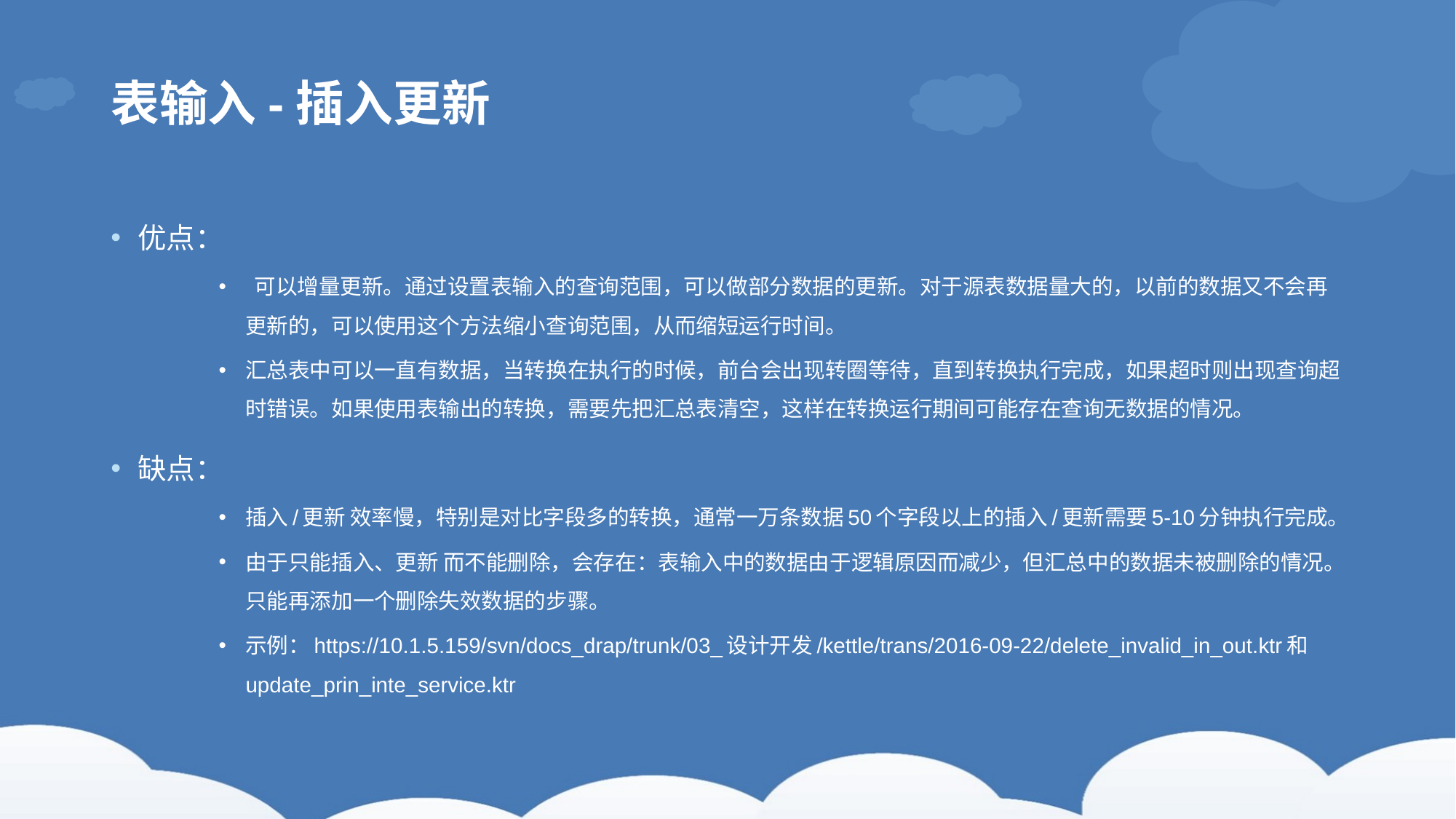

# 表输入-插入更新
优点：
 可以增量更新。通过设置表输入的查询范围，可以做部分数据的更新。对于源表数据量大的，以前的数据又不会再更新的，可以使用这个方法缩小查询范围，从而缩短运行时间。
汇总表中可以一直有数据，当转换在执行的时候，前台会出现转圈等待，直到转换执行完成，如果超时则出现查询超时错误。如果使用表输出的转换，需要先把汇总表清空，这样在转换运行期间可能存在查询无数据的情况。
缺点：
插入/更新 效率慢，特别是对比字段多的转换，通常一万条数据50个字段以上的插入/更新需要5-10分钟执行完成。
由于只能插入、更新 而不能删除，会存在：表输入中的数据由于逻辑原因而减少，但汇总中的数据未被删除的情况。只能再添加一个删除失效数据的步骤。
示例：https://10.1.5.159/svn/docs_drap/trunk/03_设计开发/kettle/trans/2016-09-22/delete_invalid_in_out.ktr和update_prin_inte_service.ktr